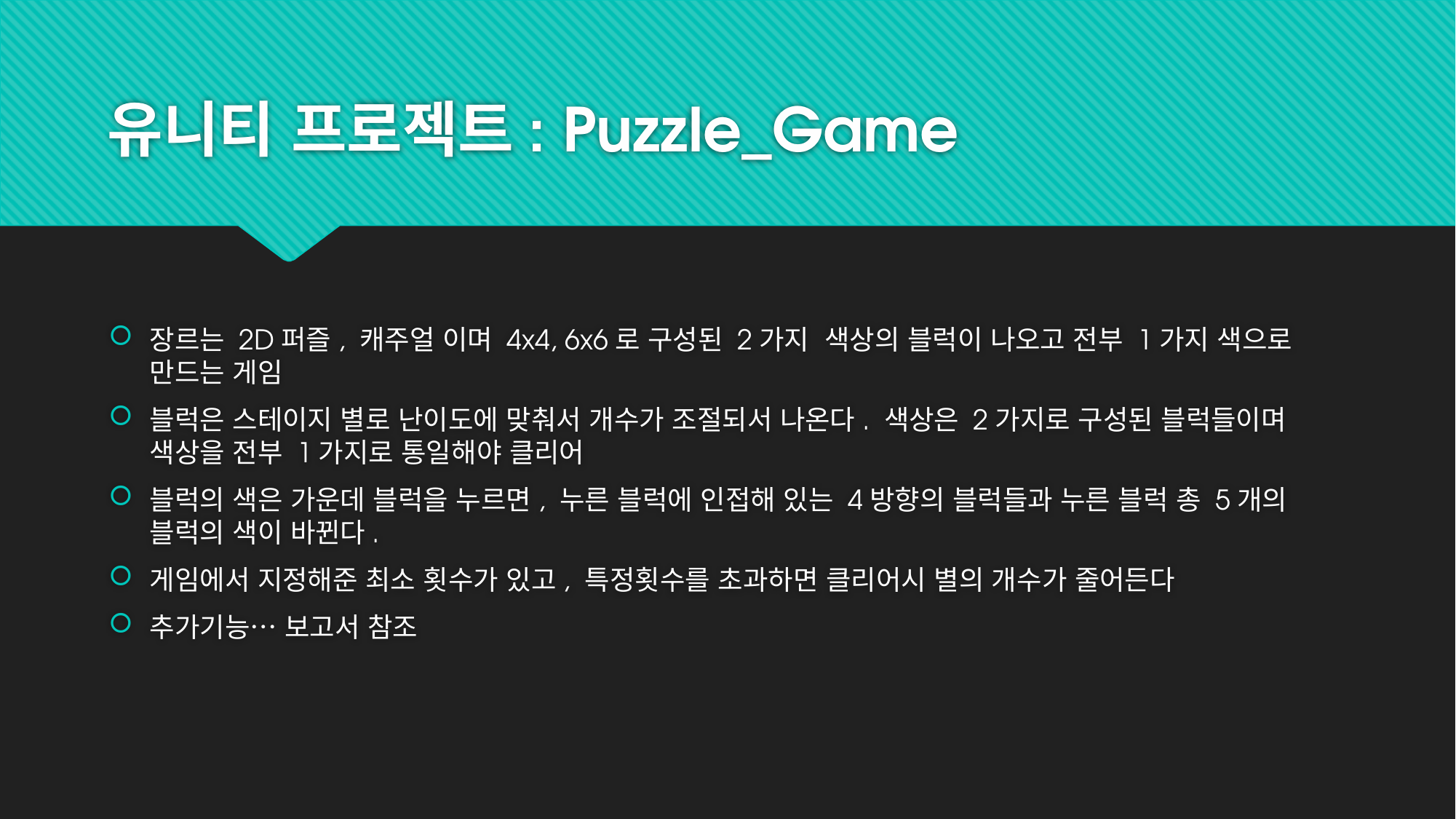

# 유니티 프로젝트: Puzzle_Game
장르는 2D퍼즐, 캐주얼 이며 4x4, 6x6로 구성된 2가지  색상의 블럭이 나오고 전부 1가지 색으로 만드는 게임
블럭은 스테이지 별로 난이도에 맞춰서 개수가 조절되서 나온다. 색상은 2가지로 구성된 블럭들이며 색상을 전부 1가지로 통일해야 클리어
블럭의 색은 가운데 블럭을 누르면, 누른 블럭에 인접해 있는 4방향의 블럭들과 누른 블럭 총 5개의 블럭의 색이 바뀐다.
게임에서 지정해준 최소 횟수가 있고, 특정횟수를 초과하면 클리어시 별의 개수가 줄어든다
추가기능… 보고서 참조